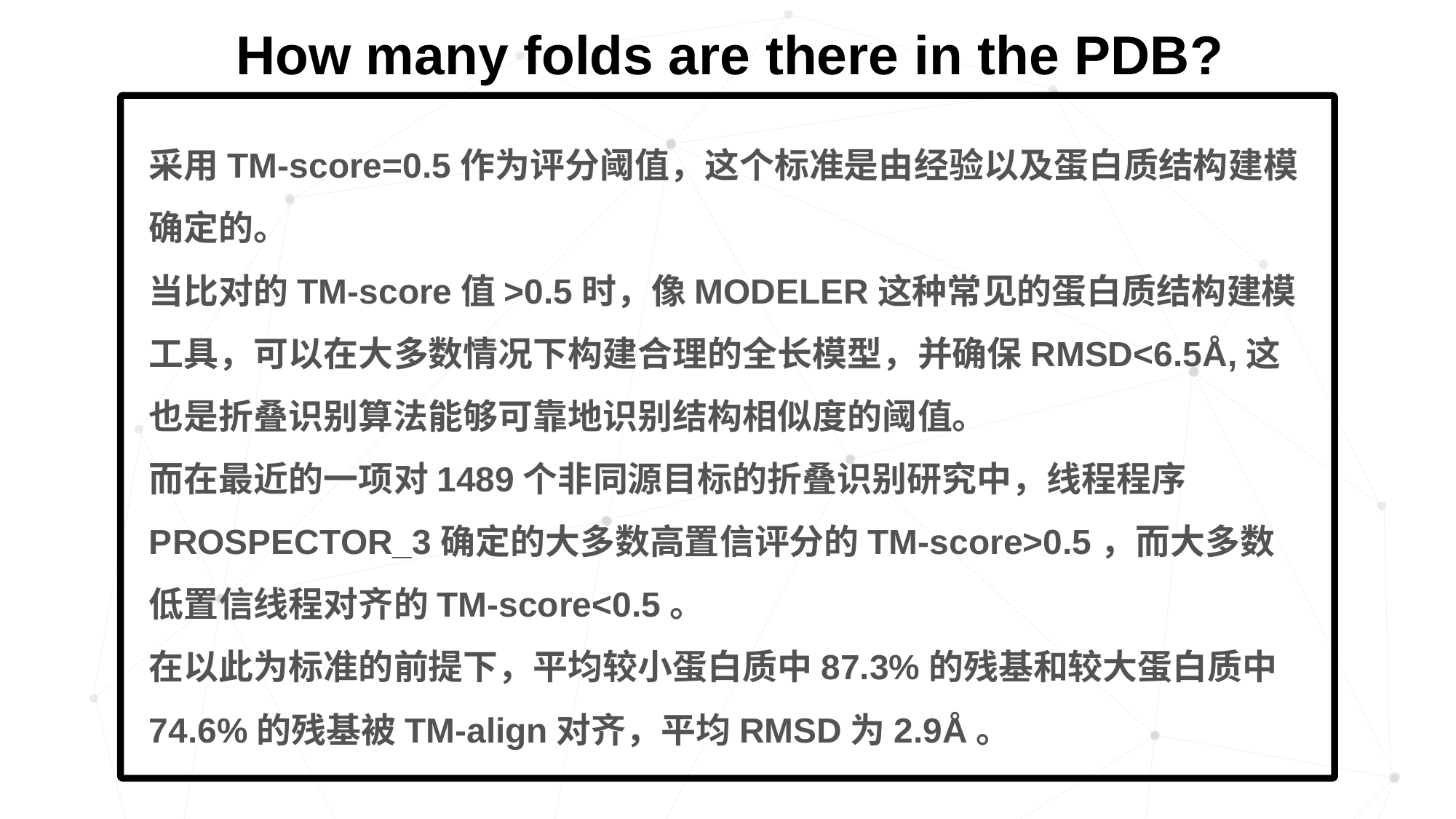

How many folds are there in the PDB?

采用TM-score=0.5作为评分阈值，这个标准是由经验以及蛋白质结构建模确定的。
当比对的TM-score值>0.5时，像MODELER这种常见的蛋白质结构建模工具，可以在大多数情况下构建合理的全长模型，并确保RMSD<6.5Å,这也是折叠识别算法能够可靠地识别结构相似度的阈值。
而在最近的一项对1489个非同源目标的折叠识别研究中，线程程序PROSPECTOR_3确定的大多数高置信评分的TM-score>0.5，而大多数低置信线程对齐的TM-score<0.5。
在以此为标准的前提下，平均较小蛋白质中87.3%的残基和较大蛋白质中74.6%的残基被TM-align对齐，平均RMSD为2.9Å。